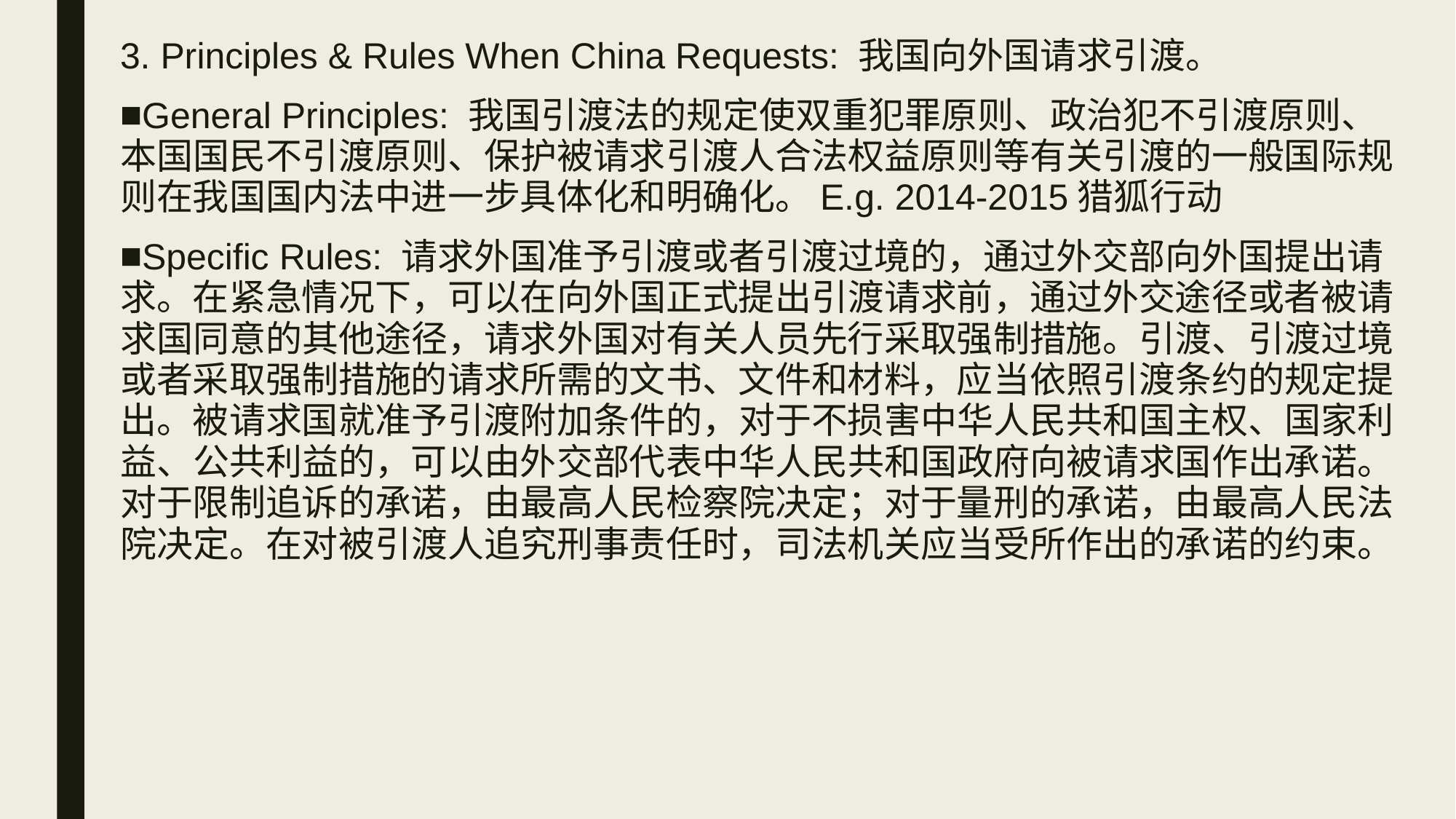

3. Principles & Rules When China Requests: 我国向外国请求引渡。
General Principles: 我国引渡法的规定使双重犯罪原则、政治犯不引渡原则、本国国民不引渡原则、保护被请求引渡人合法权益原则等有关引渡的一般国际规则在我国国内法中进一步具体化和明确化。E.g. 2014-2015猎狐行动
Specific Rules: 请求外国准予引渡或者引渡过境的，通过外交部向外国提出请求。在紧急情况下，可以在向外国正式提出引渡请求前，通过外交途径或者被请求国同意的其他途径，请求外国对有关人员先行采取强制措施。引渡、引渡过境或者采取强制措施的请求所需的文书、文件和材料，应当依照引渡条约的规定提出。被请求国就准予引渡附加条件的，对于不损害中华人民共和国主权、国家利益、公共利益的，可以由外交部代表中华人民共和国政府向被请求国作出承诺。对于限制追诉的承诺，由最高人民检察院决定；对于量刑的承诺，由最高人民法院决定。在对被引渡人追究刑事责任时，司法机关应当受所作出的承诺的约束。